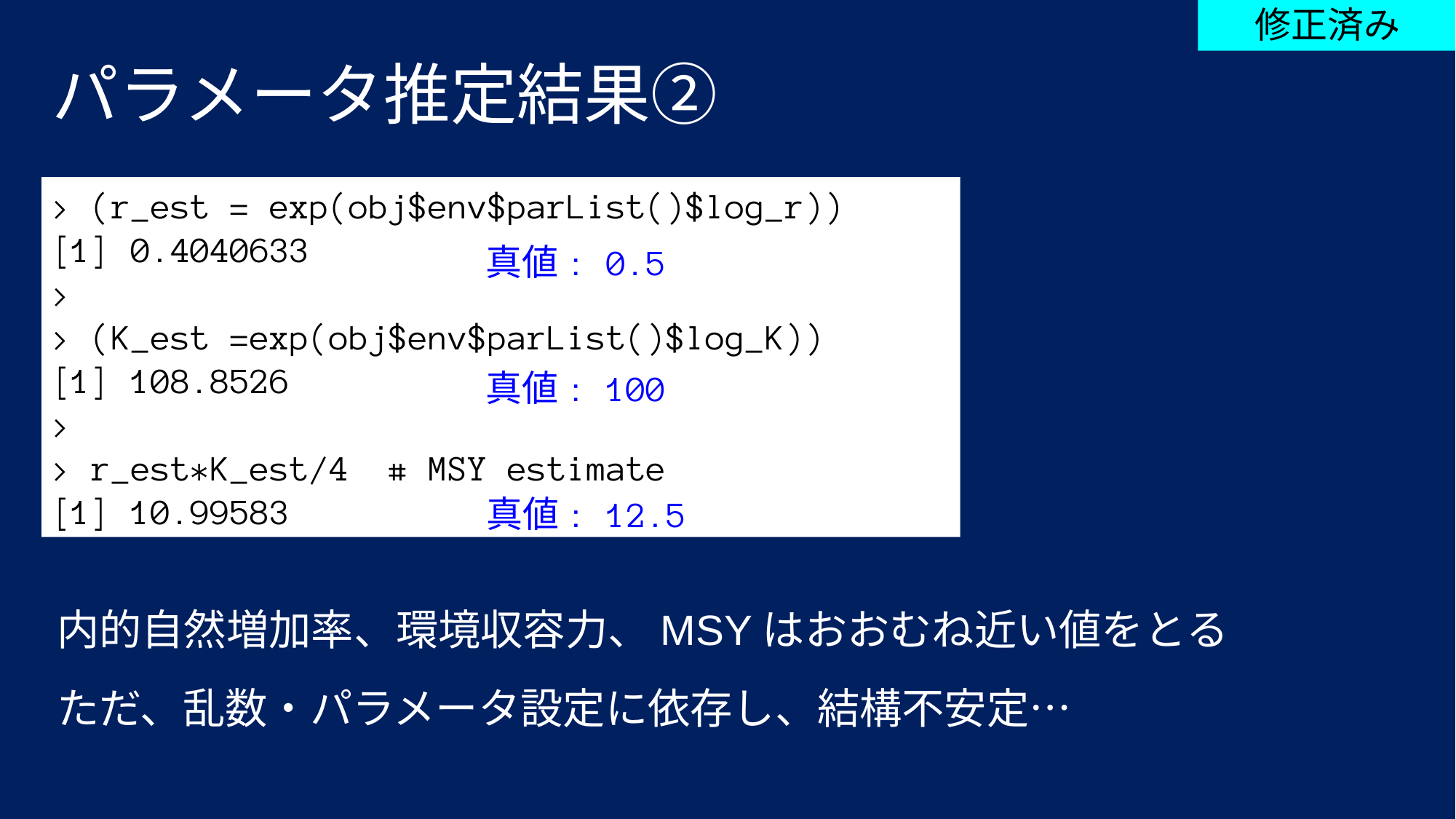

修正済み
パラメータ推定結果②
> (r_est = exp(obj$env$parList()$log_r))
[1] 0.4040633
>
> (K_est =exp(obj$env$parList()$log_K))
[1] 108.8526
>
> r_est*K_est/4  # MSY estimate
[1] 10.99583
真値: 0.5
真値: 100
真値: 12.5
内的自然増加率、環境収容力、MSYはおおむね近い値をとる
ただ、乱数・パラメータ設定に依存し、結構不安定…